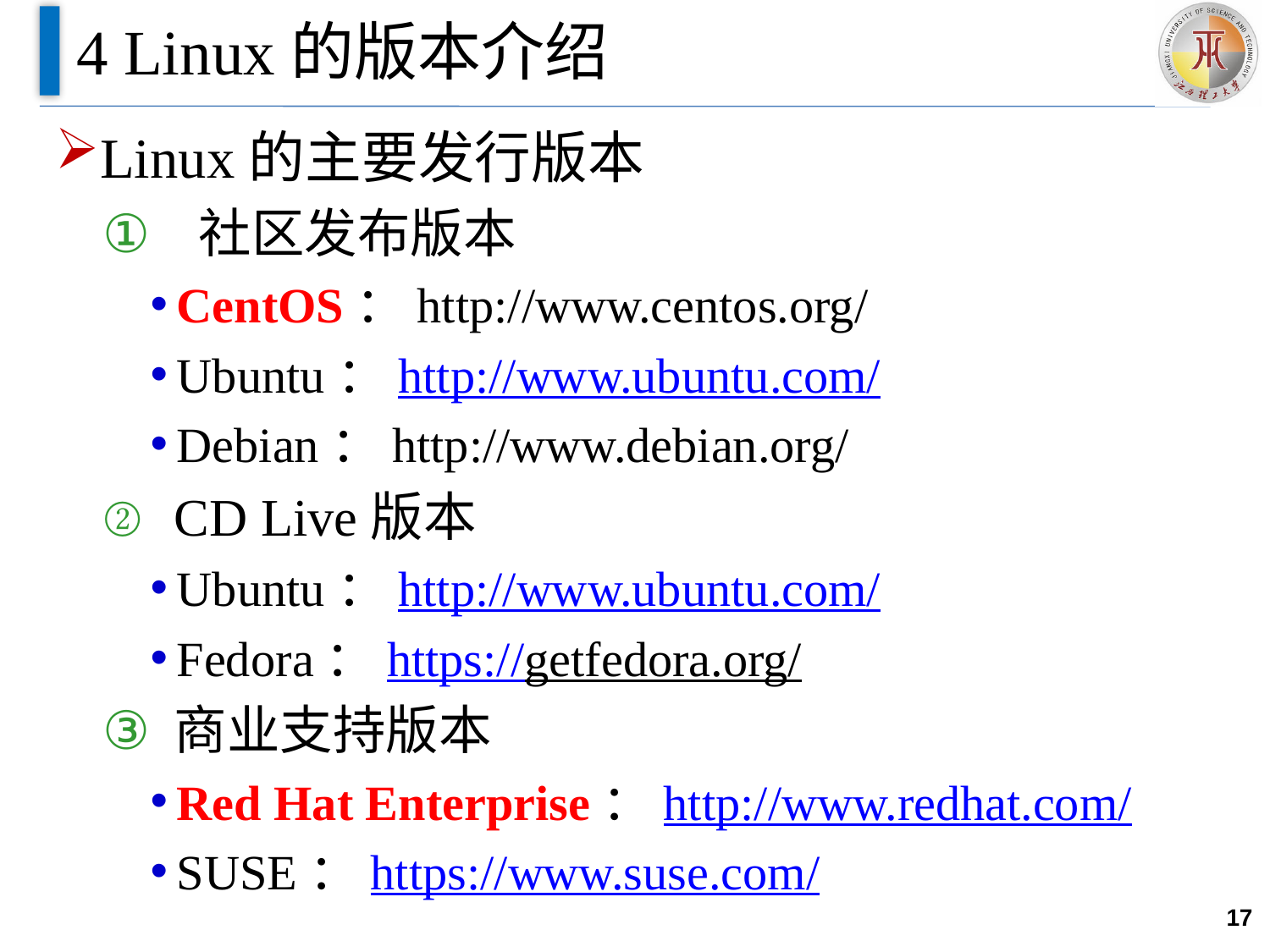

# 4 Linux的版本介绍
Linux的主要发行版本
 社区发布版本
CentOS：http://www.centos.org/
Ubuntu：http://www.ubuntu.com/
Debian：http://www.debian.org/
CD Live版本
Ubuntu：http://www.ubuntu.com/
Fedora：https://getfedora.org/
商业支持版本
Red Hat Enterprise：http://www.redhat.com/
SUSE：https://www.suse.com/
17